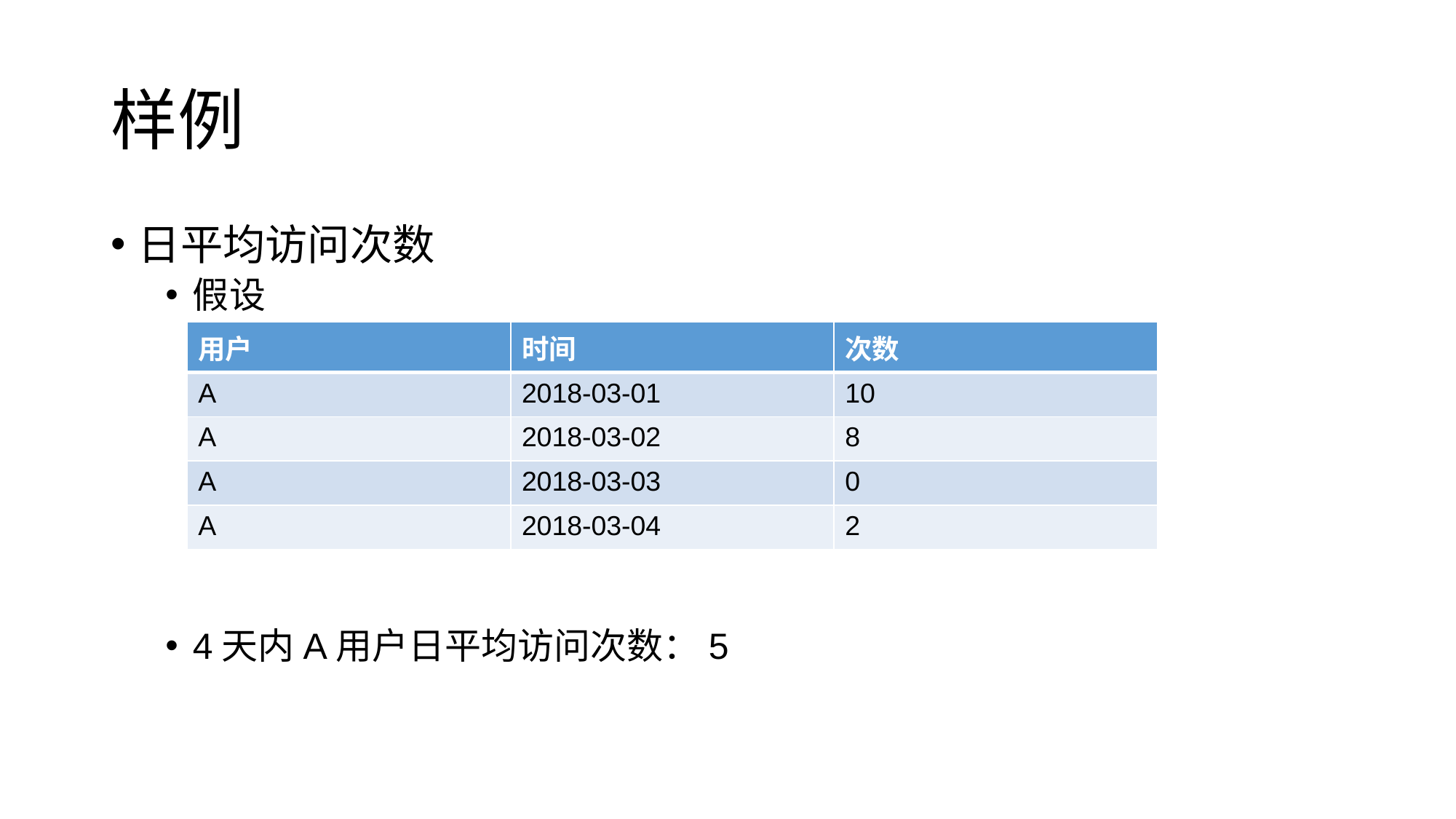

# 样例
日平均访问次数
假设

4天内A用户日平均访问次数：5
| 用户 | 时间 | 次数 |
| --- | --- | --- |
| A | 2018-03-01 | 10 |
| A | 2018-03-02 | 8 |
| A | 2018-03-03 | 0 |
| A | 2018-03-04 | 2 |